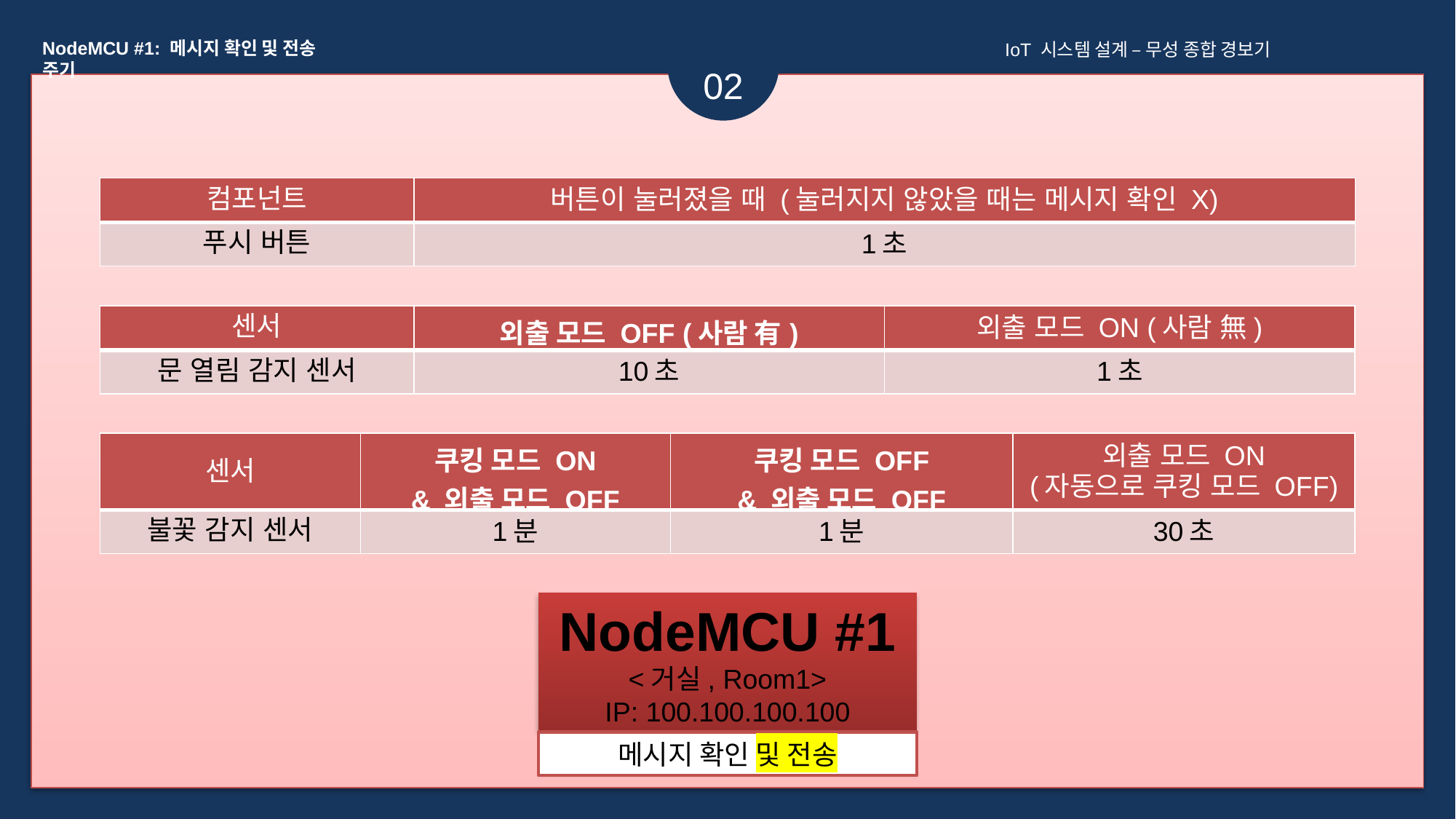

NodeMCU #1: 메시지 확인 및 전송 주기
IoT 시스템 설계 – 무성 종합 경보기
02

| 컴포넌트 | 버튼이 눌러졌을 때 (눌러지지 않았을 때는 메시지 확인 X) |
| --- | --- |
| 푸시 버튼 | 1초 |
| 센서 | 외출 모드 OFF (사람 有) | 외출 모드 ON (사람 無) |
| --- | --- | --- |
| 문 열림 감지 센서 | 10초 | 1초 |
| 센서 | 쿠킹 모드 ON & 외출 모드 OFF | 쿠킹 모드 OFF & 외출 모드 OFF | 외출 모드 ON (자동으로 쿠킹 모드 OFF) |
| --- | --- | --- | --- |
| 불꽃 감지 센서 | 1분 | 1분 | 30초 |
NodeMCU #1
<거실, Room1>
IP: 100.100.100.100
메시지 확인 및 전송